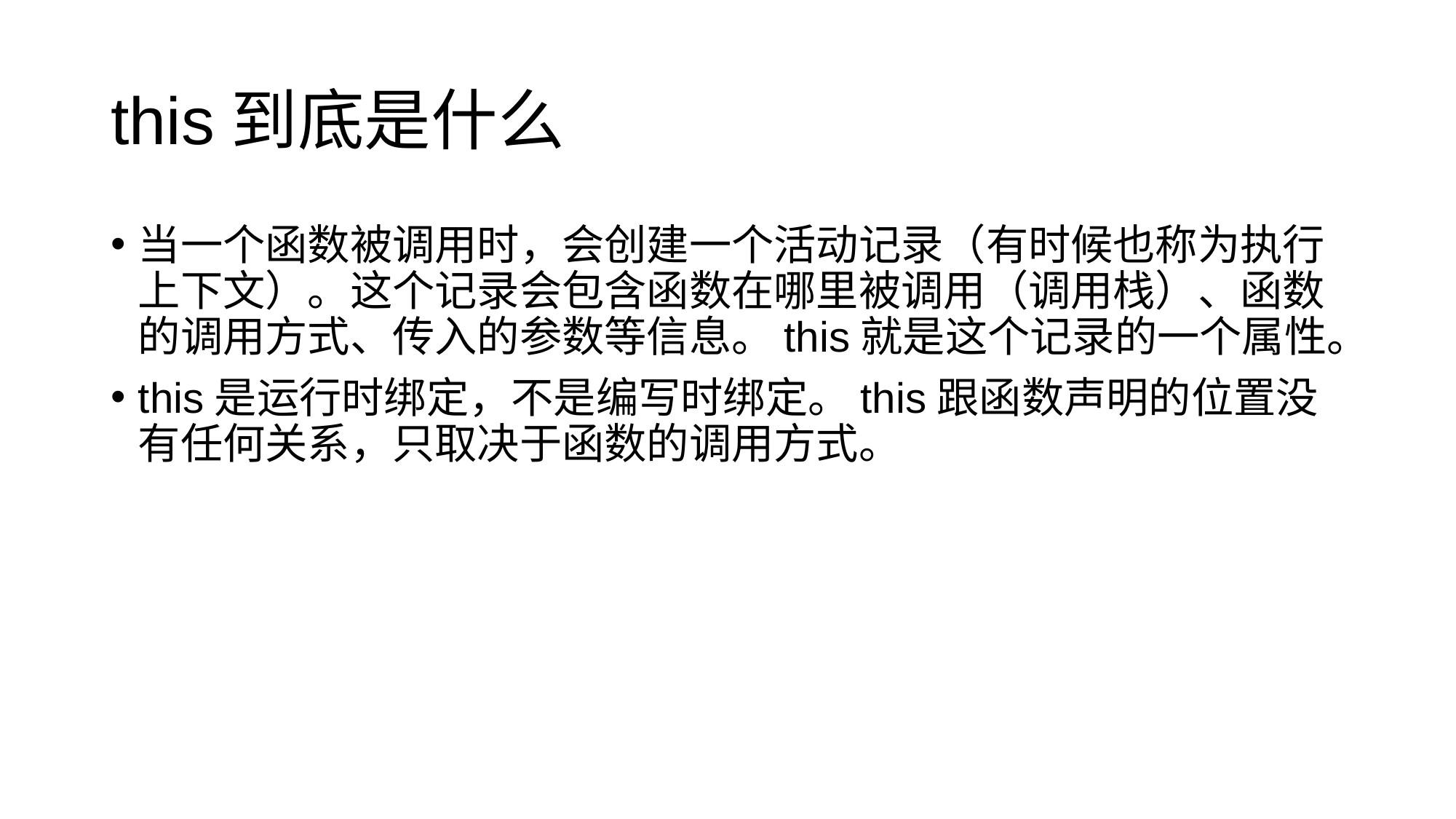

# this到底是什么
当一个函数被调用时，会创建一个活动记录（有时候也称为执行上下文）。这个记录会包含函数在哪里被调用（调用栈）、函数的调用方式、传入的参数等信息。this就是这个记录的一个属性。
this是运行时绑定，不是编写时绑定。this跟函数声明的位置没有任何关系，只取决于函数的调用方式。